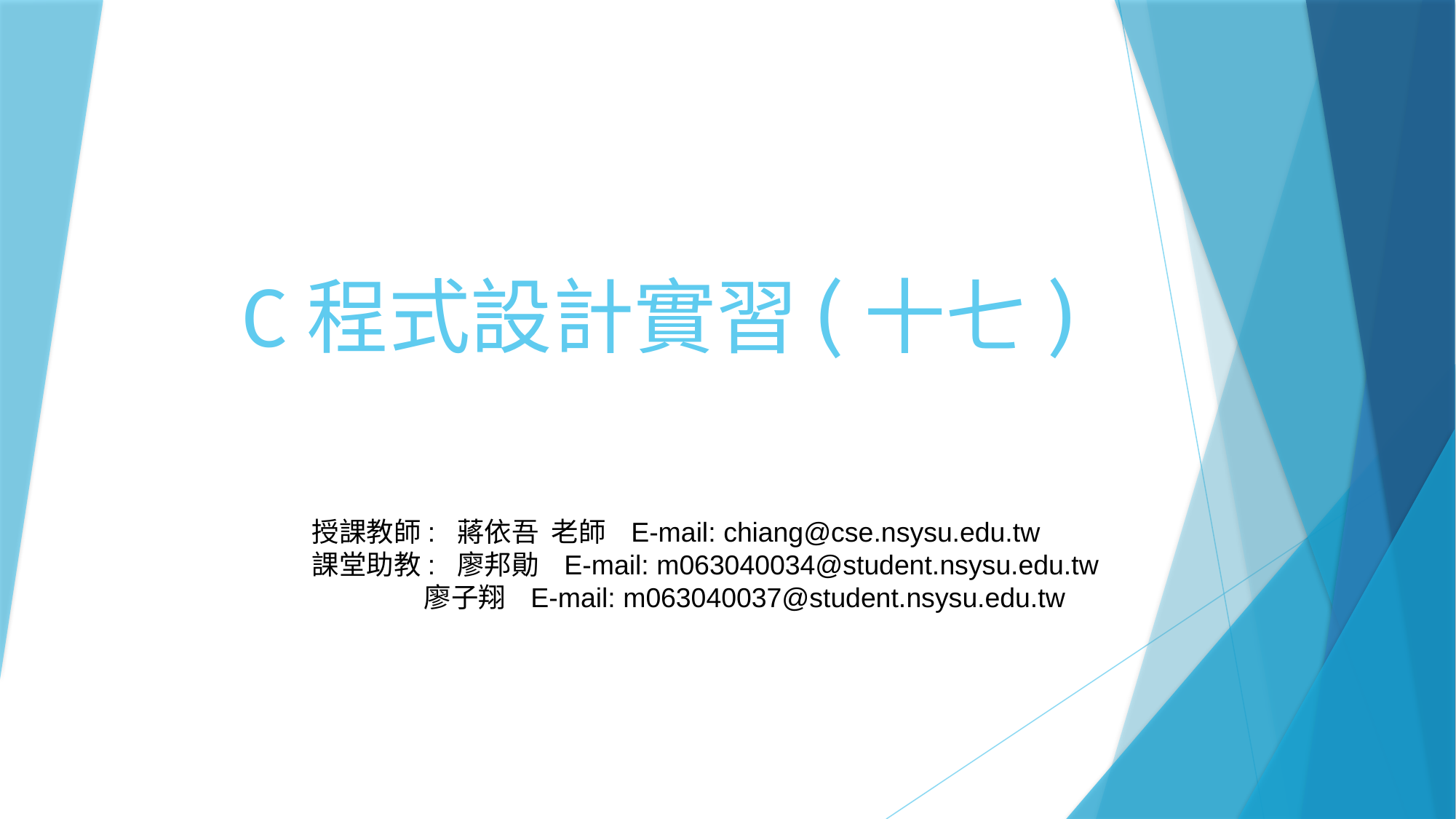

# C程式設計實習(十七)
授課教師:  蔣依吾  老師   E-mail: chiang@cse.nsysu.edu.tw
課堂助教:  廖邦勛   E-mail: m063040034@student.nsysu.edu.tw
                 廖子翔   E-mail: m063040037@student.nsysu.edu.tw